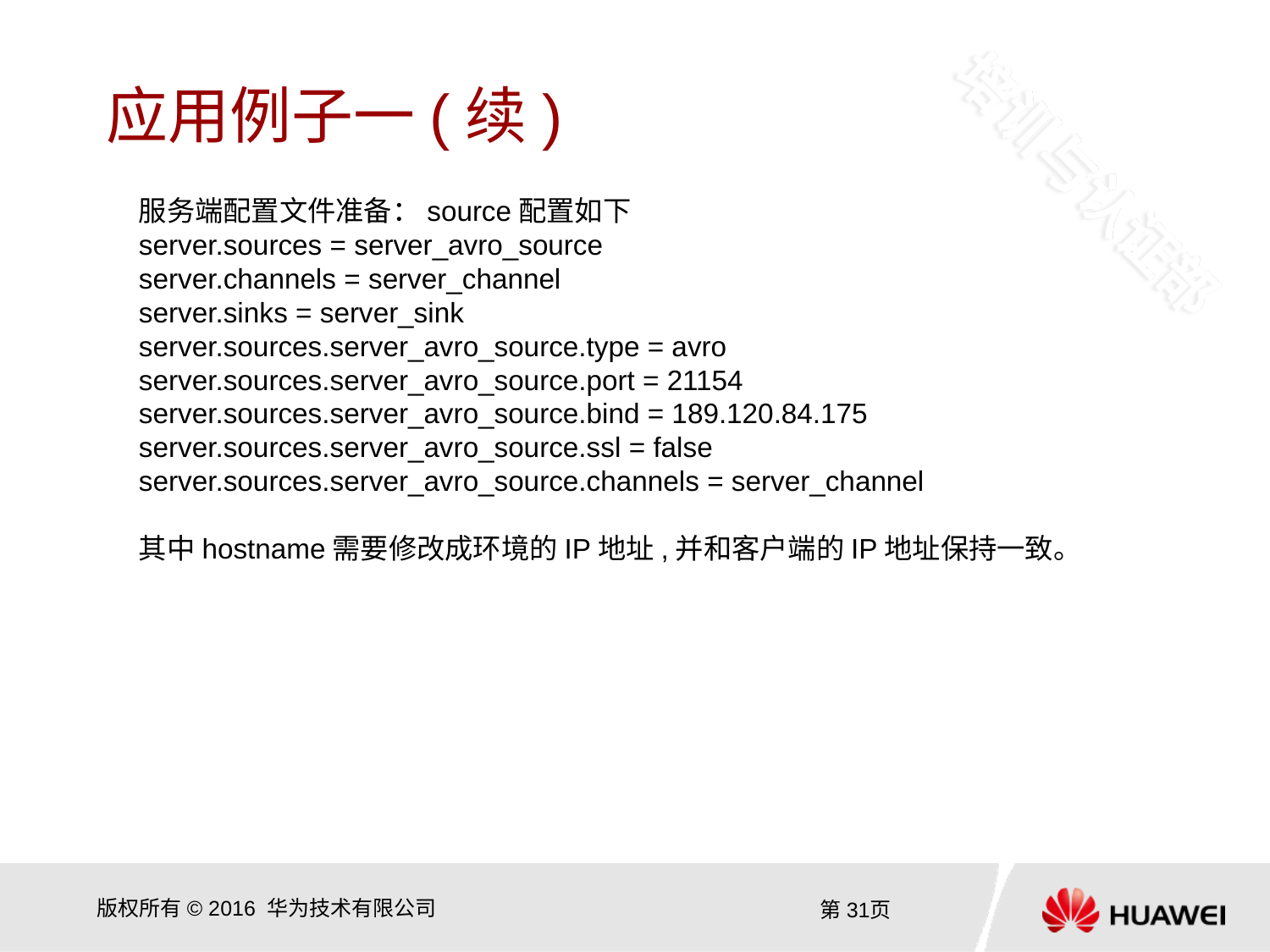

# 应用例子一(续)

服务端配置文件准备：source配置如下
server.sources = server_avro_source
server.channels = server_channel
server.sinks = server_sink
server.sources.server_avro_source.type = avro
server.sources.server_avro_source.port = 21154
server.sources.server_avro_source.bind = 189.120.84.175
server.sources.server_avro_source.ssl = false
server.sources.server_avro_source.channels = server_channel

其中hostname需要修改成环境的IP地址,并和客户端的IP地址保持一致。